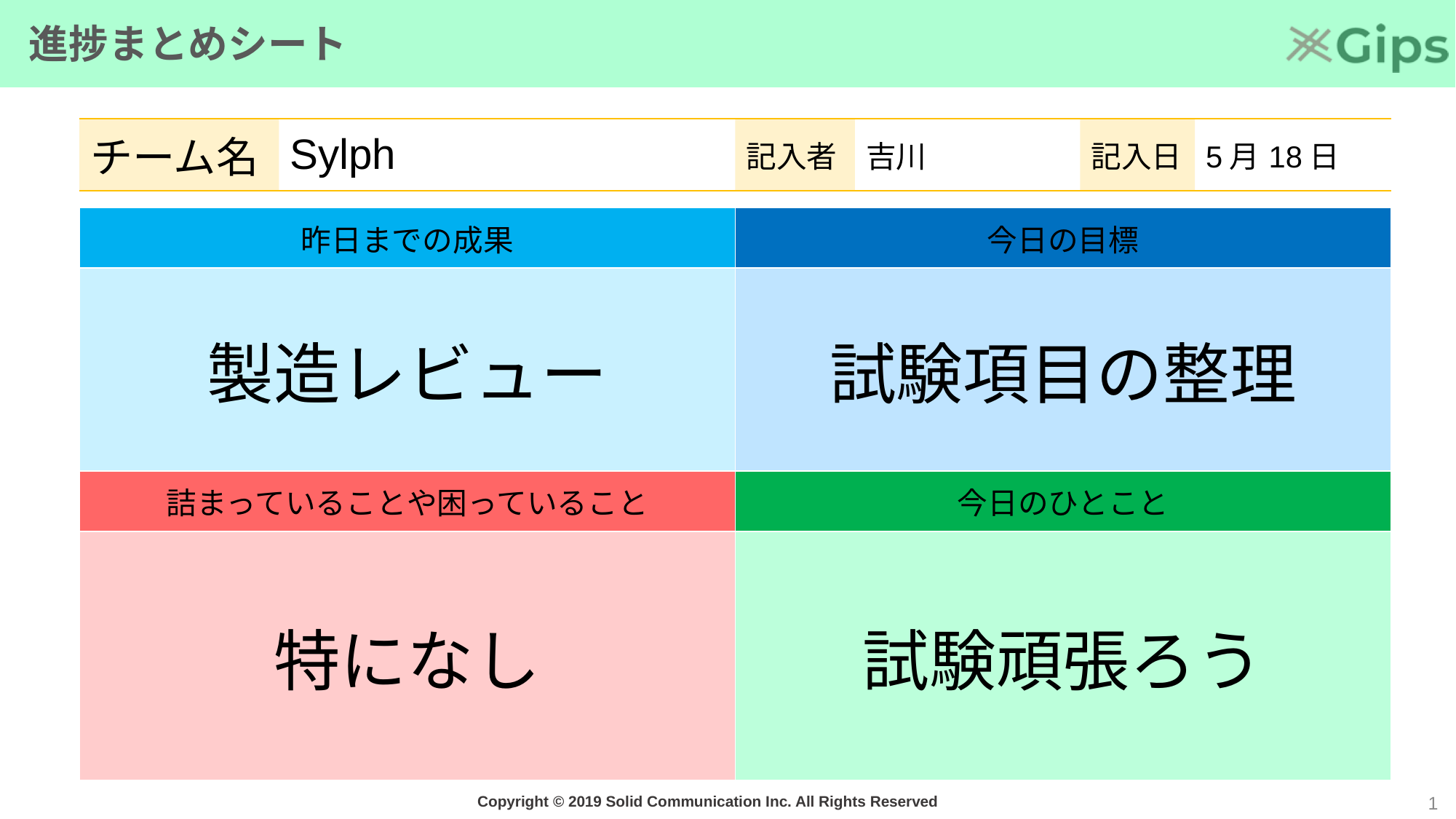

# 進捗まとめシート
| チーム名 | Sylph | 記入者 | 吉川 | 記入日 | 5月18日 |
| --- | --- | --- | --- | --- | --- |
| 昨日までの成果 | 今日の目標 |
| --- | --- |
| 製造レビュー | 試験項目の整理 |
| 詰まっていることや困っていること | 今日のひとこと |
| 特になし | 試験頑張ろう |
1